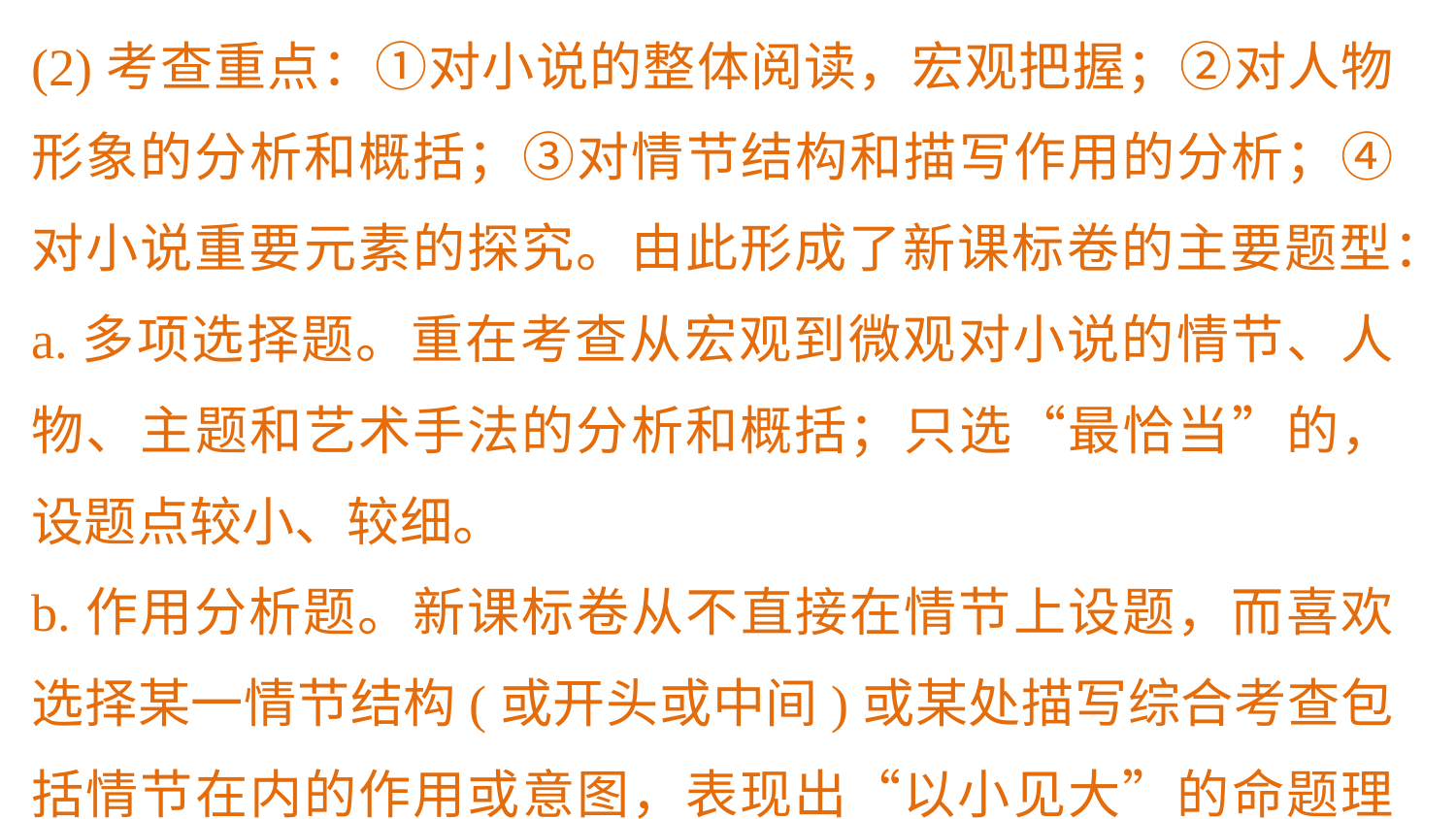

(2)考查重点：①对小说的整体阅读，宏观把握；②对人物形象的分析和概括；③对情节结构和描写作用的分析；④对小说重要元素的探究。由此形成了新课标卷的主要题型：
a.多项选择题。重在考查从宏观到微观对小说的情节、人物、主题和艺术手法的分析和概括；只选“最恰当”的，设题点较小、较细。
b.作用分析题。新课标卷从不直接在情节上设题，而喜欢选择某一情节结构(或开头或中间)或某处描写综合考查包括情节在内的作用或意图，表现出“以小见大”的命题理念。